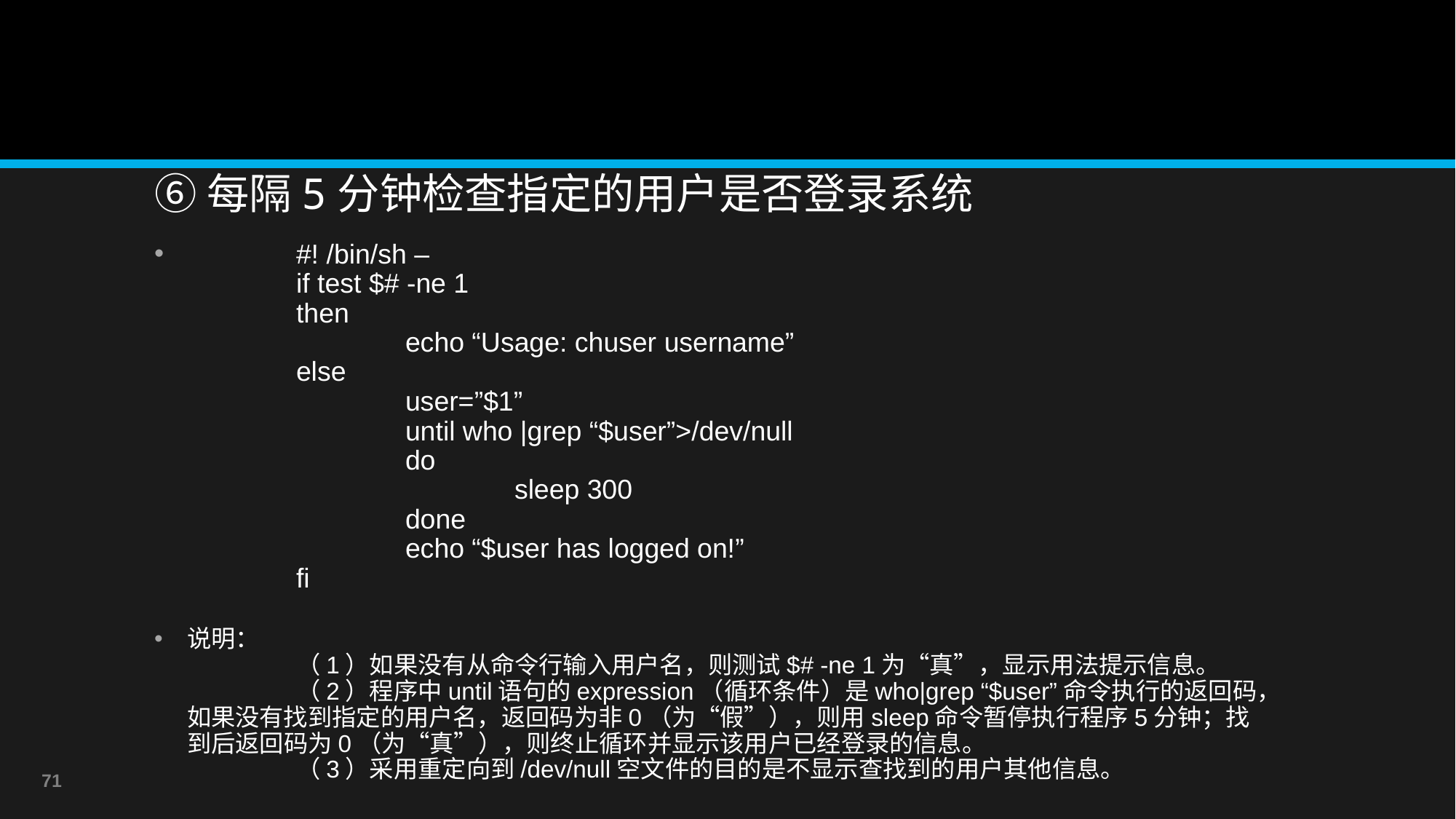

# ⑥每隔5分钟检查指定的用户是否登录系统
	#! /bin/sh –
	if test $# -ne 1
	then
		echo “Usage: chuser username”
	else
		user=”$1”
		until who |grep “$user”>/dev/null
		do
			sleep 300
		done
		echo “$user has logged on!”
	fi
说明：
	（1）如果没有从命令行输入用户名，则测试$# -ne 1为“真”，显示用法提示信息。
	（2）程序中until语句的expression（循环条件）是who|grep “$user”命令执行的返回码，如果没有找到指定的用户名，返回码为非0（为“假”），则用sleep命令暂停执行程序5分钟；找到后返回码为0（为“真”），则终止循环并显示该用户已经登录的信息。
	（3）采用重定向到/dev/null空文件的目的是不显示查找到的用户其他信息。
71